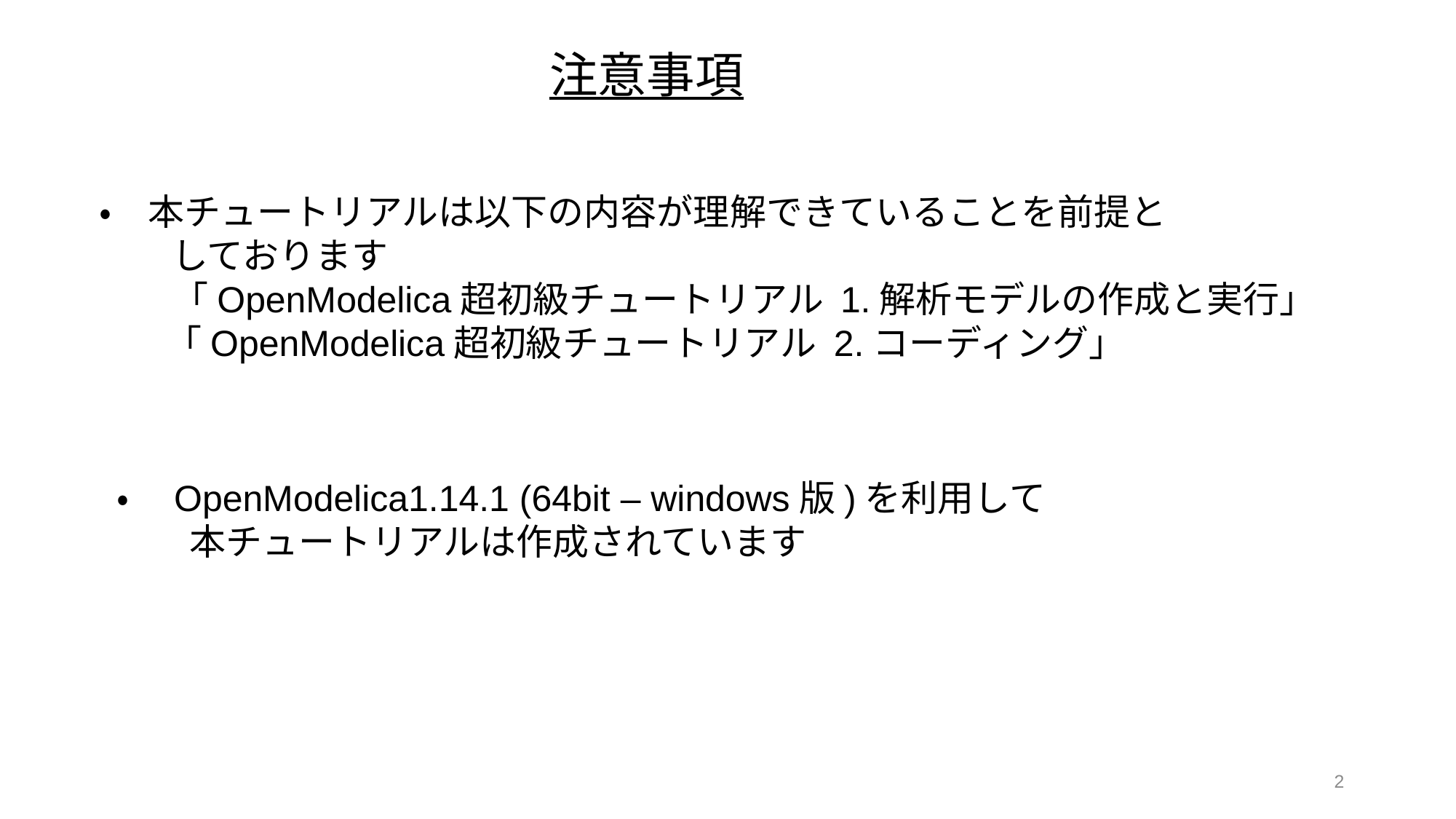

注意事項
・　本チュートリアルは以下の内容が理解できていることを前提と
　　しております
　　「OpenModelica超初級チュートリアル 1.解析モデルの作成と実行」
       「OpenModelica超初級チュートリアル 2.コーディング」
・　OpenModelica1.14.1 (64bit – windows版)を利用して
　　本チュートリアルは作成されています
2